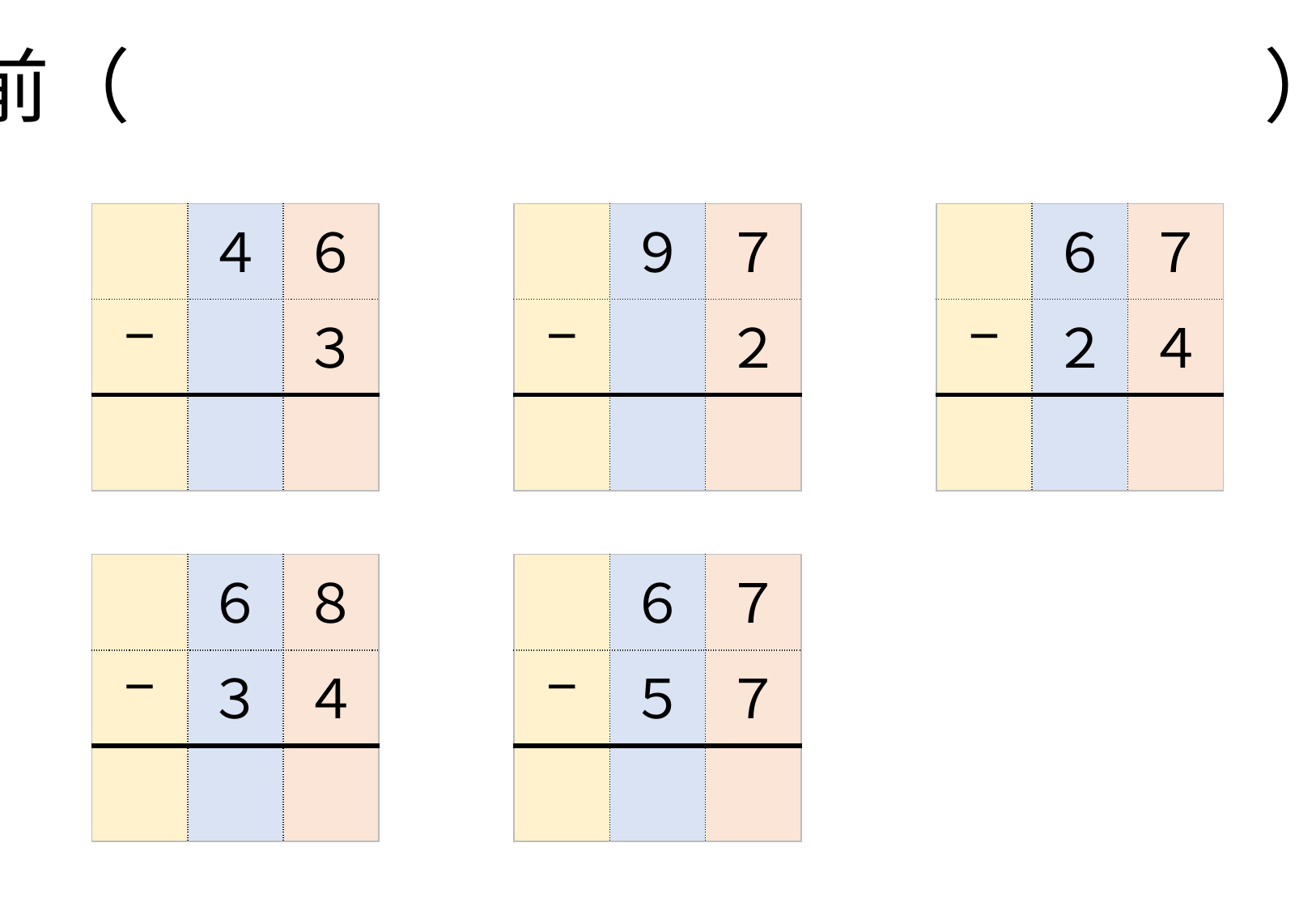

名前（　　　　　　　　　　　　　　）
|  | ４ | ６ |
| --- | --- | --- |
| − |  | ３ |
|  |  |  |
|  | ９ | ７ |
| --- | --- | --- |
| − |  | ２ |
|  |  |  |
|  | ６ | ７ |
| --- | --- | --- |
| − | ２ | ４ |
|  |  |  |
|  | ６ | ８ |
| --- | --- | --- |
| − | ３ | ４ |
|  |  |  |
|  | ６ | ７ |
| --- | --- | --- |
| − | ５ | ７ |
|  |  |  |